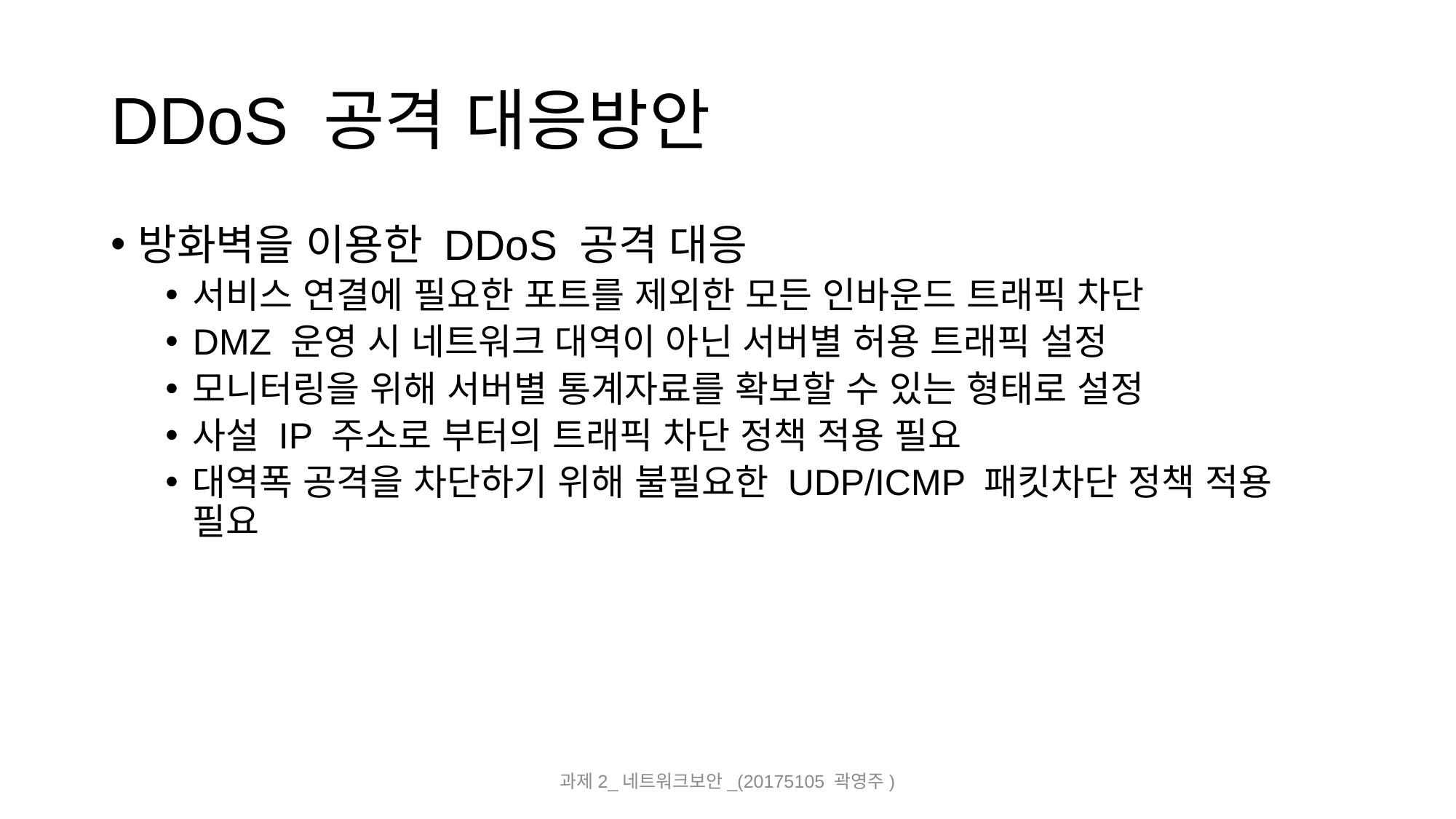

# DDoS 공격 대응방안
방화벽을 이용한 DDoS 공격 대응
서비스 연결에 필요한 포트를 제외한 모든 인바운드 트래픽 차단
DMZ 운영 시 네트워크 대역이 아닌 서버별 허용 트래픽 설정
모니터링을 위해 서버별 통계자료를 확보할 수 있는 형태로 설정
사설 IP 주소로 부터의 트래픽 차단 정책 적용 필요
대역폭 공격을 차단하기 위해 불필요한 UDP/ICMP 패킷차단 정책 적용 필요
과제2_네트워크보안_(20175105 곽영주)